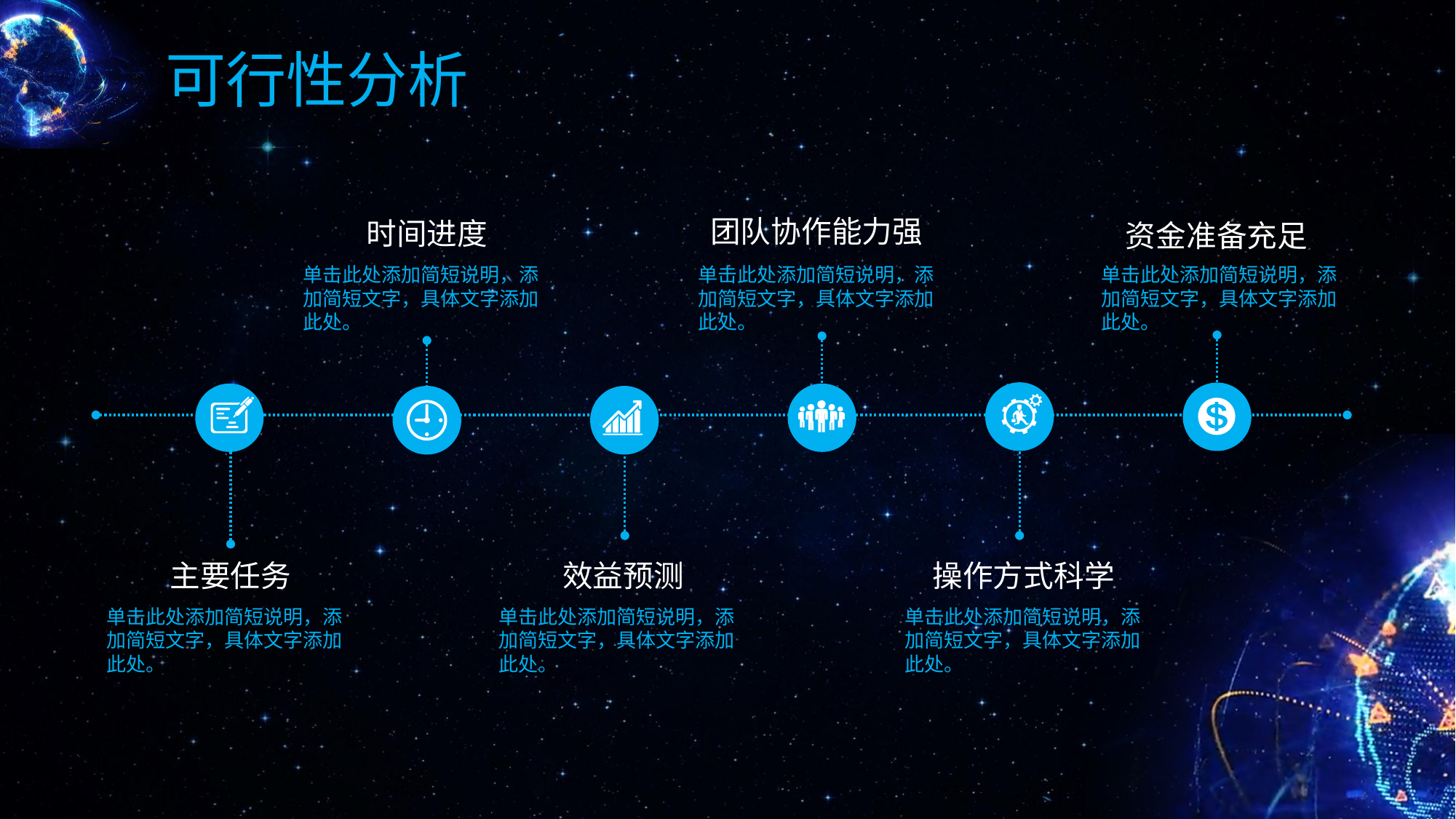

可行性分析
团队协作能力强
单击此处添加简短说明，添加简短文字，具体文字添加此处。

时间进度
单击此处添加简短说明，添加简短文字，具体文字添加此处。

资金准备充足
单击此处添加简短说明，添加简短文字，具体文字添加此处。

操作方式科学
单击此处添加简短说明，添加简短文字，具体文字添加此处。

主要任务
单击此处添加简短说明，添加简短文字，具体文字添加此处。

效益预测
单击此处添加简短说明，添加简短文字，具体文字添加此处。